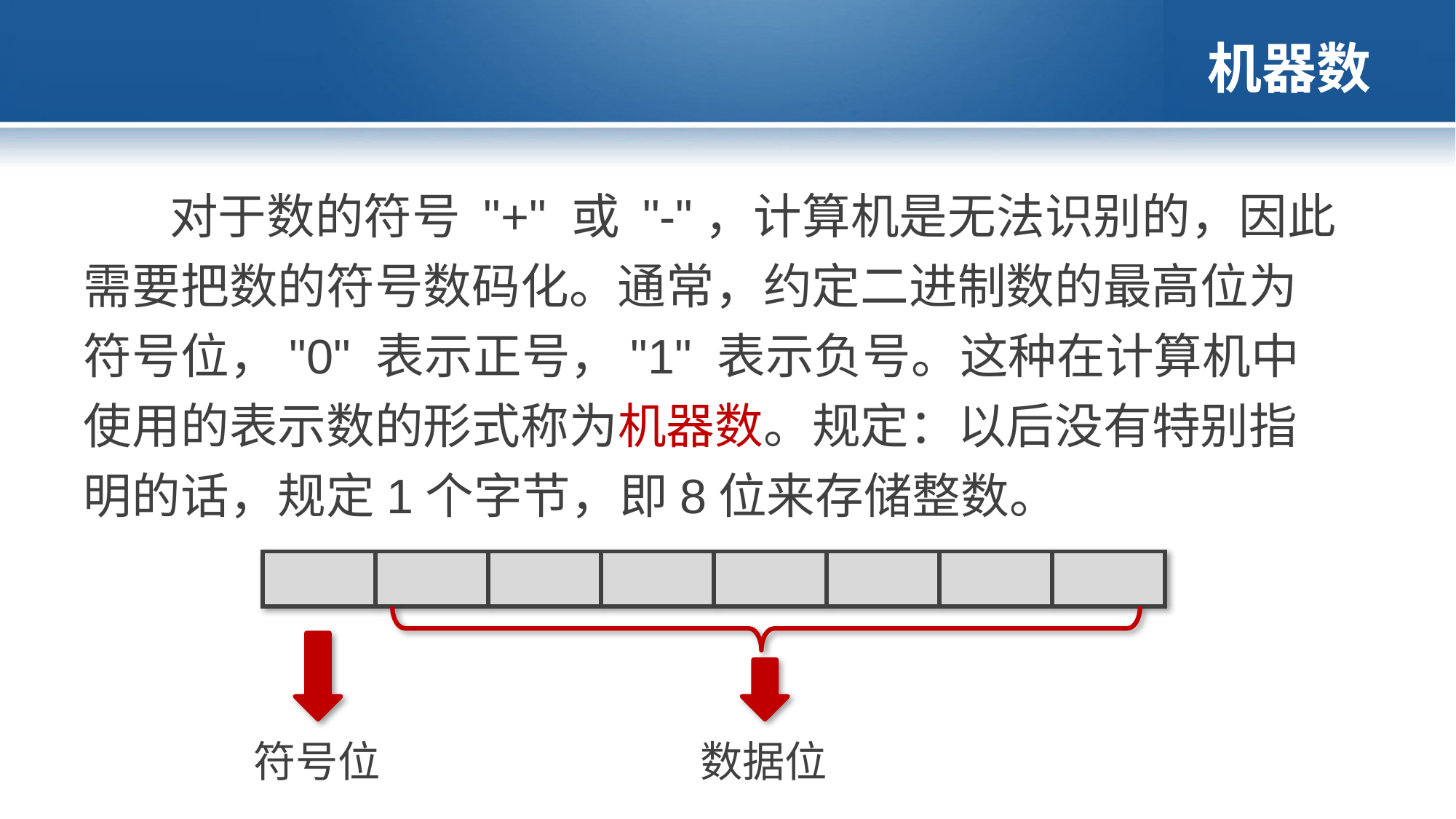

# 机器数
对于数的符号 "+" 或 "-"，计算机是无法识别的，因此需要把数的符号数码化。通常，约定二进制数的最高位为符号位，"0" 表示正号，"1" 表示负号。这种在计算机中使用的表示数的形式称为机器数。规定：以后没有特别指明的话，规定1个字节，即8位来存储整数。

|  |  |  |  |  |  |  |  |
| --- | --- | --- | --- | --- | --- | --- | --- |

符号位
数据位